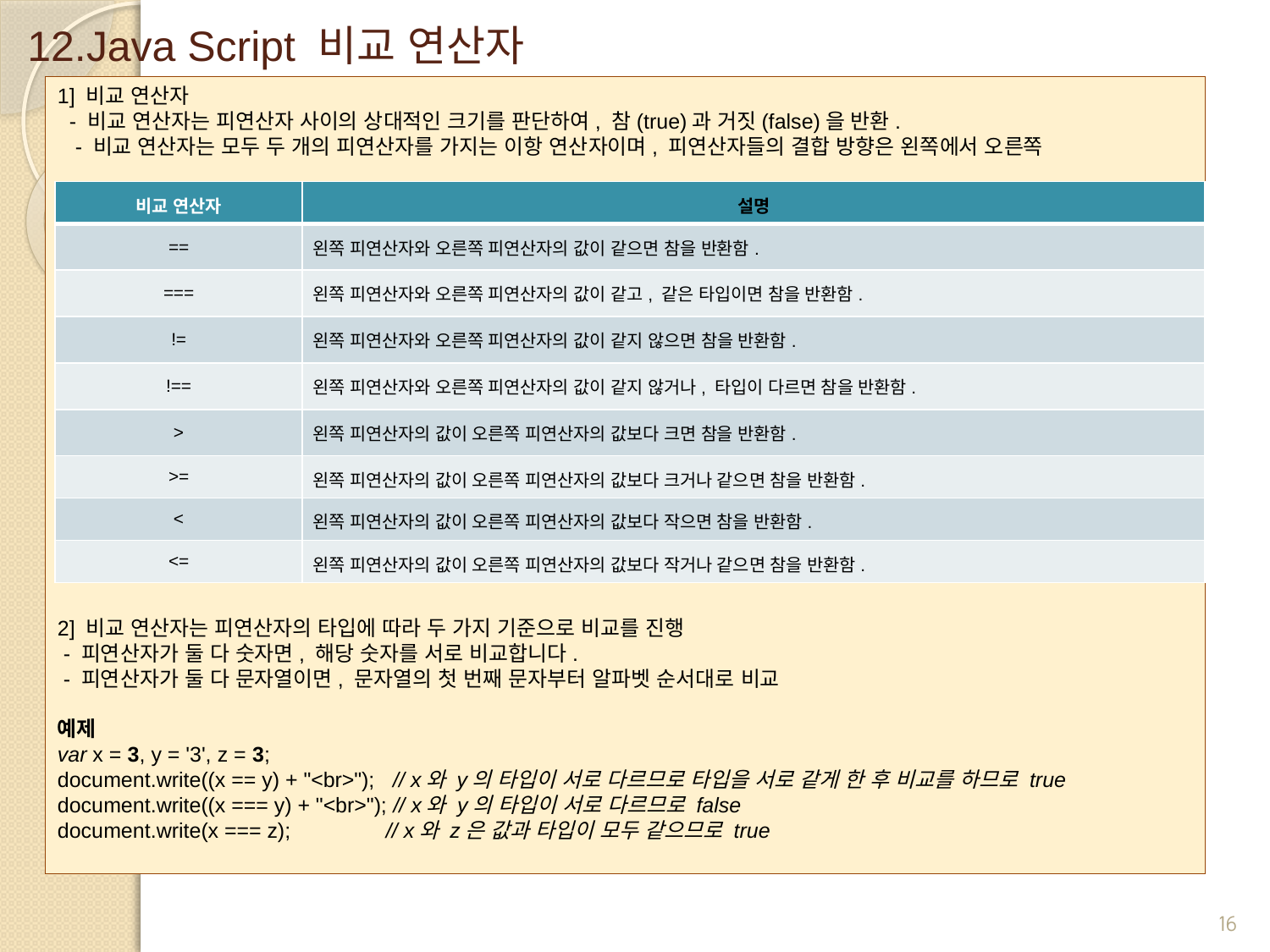

# 12.Java Script 비교 연산자
1] 비교 연산자
  - 비교 연산자는 피연산자 사이의 상대적인 크기를 판단하여, 참(true)과 거짓(false)을 반환.
   - 비교 연산자는 모두 두 개의 피연산자를 가지는 이항 연산자이며, 피연산자들의 결합 방향은 왼쪽에서 오른쪽

2] 비교 연산자는 피연산자의 타입에 따라 두 가지 기준으로 비교를 진행
 - 피연산자가 둘 다 숫자면, 해당 숫자를 서로 비교합니다.
 - 피연산자가 둘 다 문자열이면, 문자열의 첫 번째 문자부터 알파벳 순서대로 비교

예제
var x = 3, y = '3', z = 3;
document.write((x == y) + "<br>");   // x와 y의 타입이 서로 다르므로 타입을 서로 같게 한 후 비교를 하므로 true
document.write((x === y) + "<br>"); // x와 y의 타입이 서로 다르므로 false
document.write(x === z);                // x와 z은 값과 타입이 모두 같으므로 true

| 비교 연산자 | 설명 |
| --- | --- |
| == | 왼쪽 피연산자와 오른쪽 피연산자의 값이 같으면 참을 반환함. |
| === | 왼쪽 피연산자와 오른쪽 피연산자의 값이 같고, 같은 타입이면 참을 반환함. |
| != | 왼쪽 피연산자와 오른쪽 피연산자의 값이 같지 않으면 참을 반환함. |
| !== | 왼쪽 피연산자와 오른쪽 피연산자의 값이 같지 않거나, 타입이 다르면 참을 반환함. |
| > | 왼쪽 피연산자의 값이 오른쪽 피연산자의 값보다 크면 참을 반환함. |
| >= | 왼쪽 피연산자의 값이 오른쪽 피연산자의 값보다 크거나 같으면 참을 반환함. |
| < | 왼쪽 피연산자의 값이 오른쪽 피연산자의 값보다 작으면 참을 반환함. |
| <= | 왼쪽 피연산자의 값이 오른쪽 피연산자의 값보다 작거나 같으면 참을 반환함. |
16